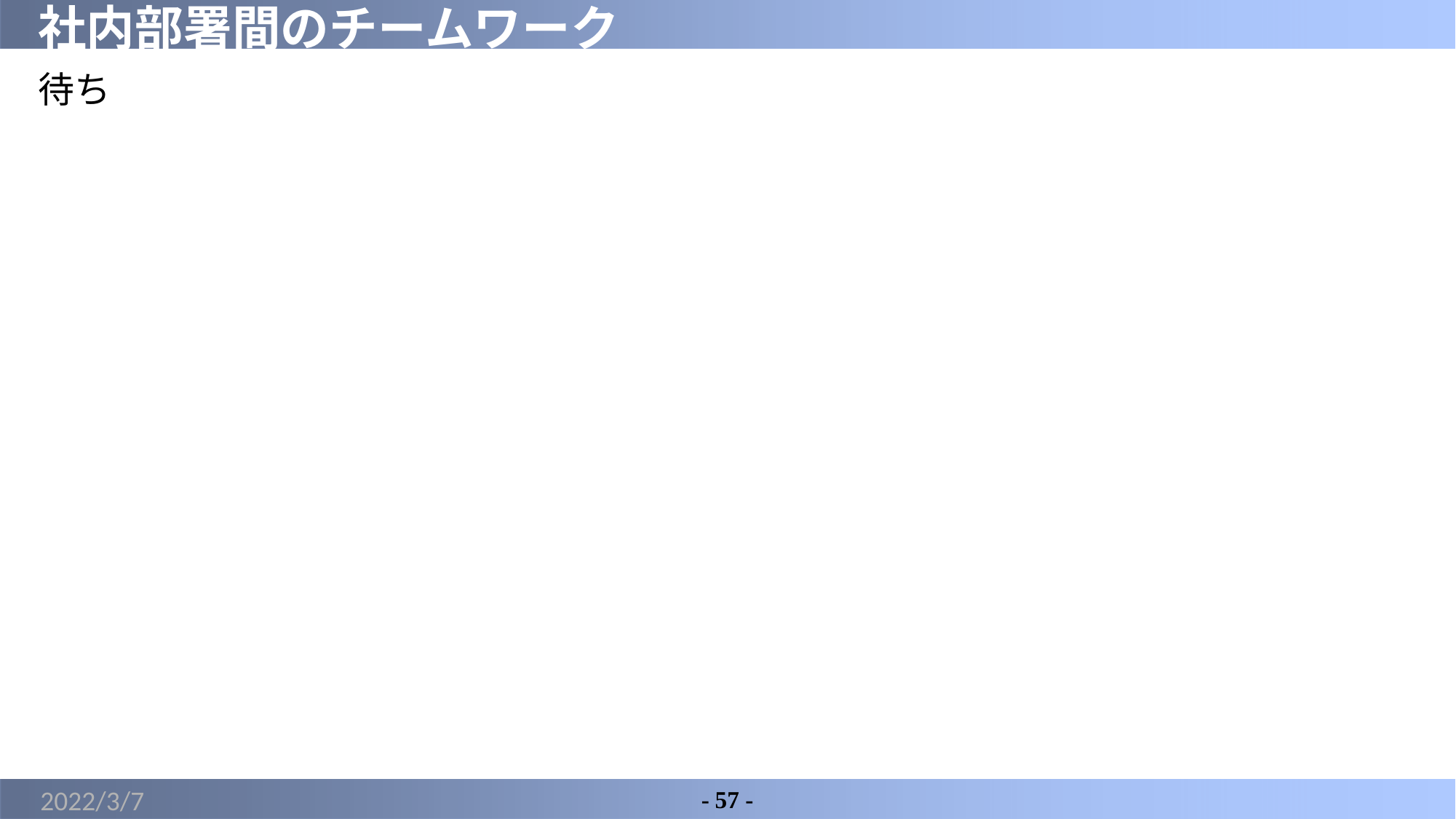

# 社内部署間のチームワーク
待ち
2022/3/7
- 57 -